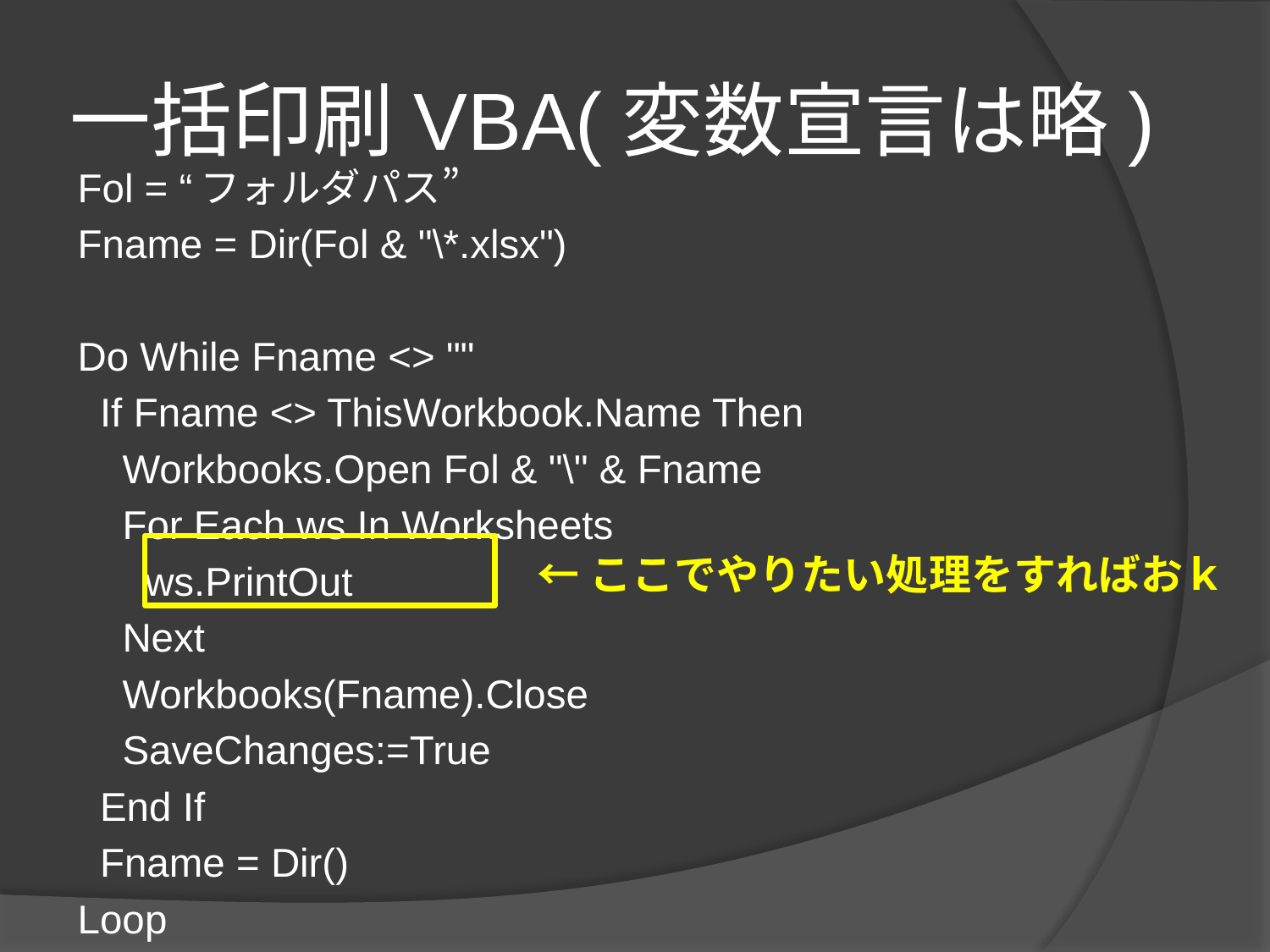

# 一括印刷VBA(変数宣言は略)
Fol = “フォルダパス”
Fname = Dir(Fol & "\*.xlsx")

Do While Fname <> ""
  If Fname <> ThisWorkbook.Name Then
    Workbooks.Open Fol & "\" & Fname
    For Each ws In Worksheets
      ws.PrintOut
    Next
    Workbooks(Fname).Close
    SaveChanges:=True
  End If
  Fname = Dir()
Loop

←ここでやりたい処理をすればおｋ